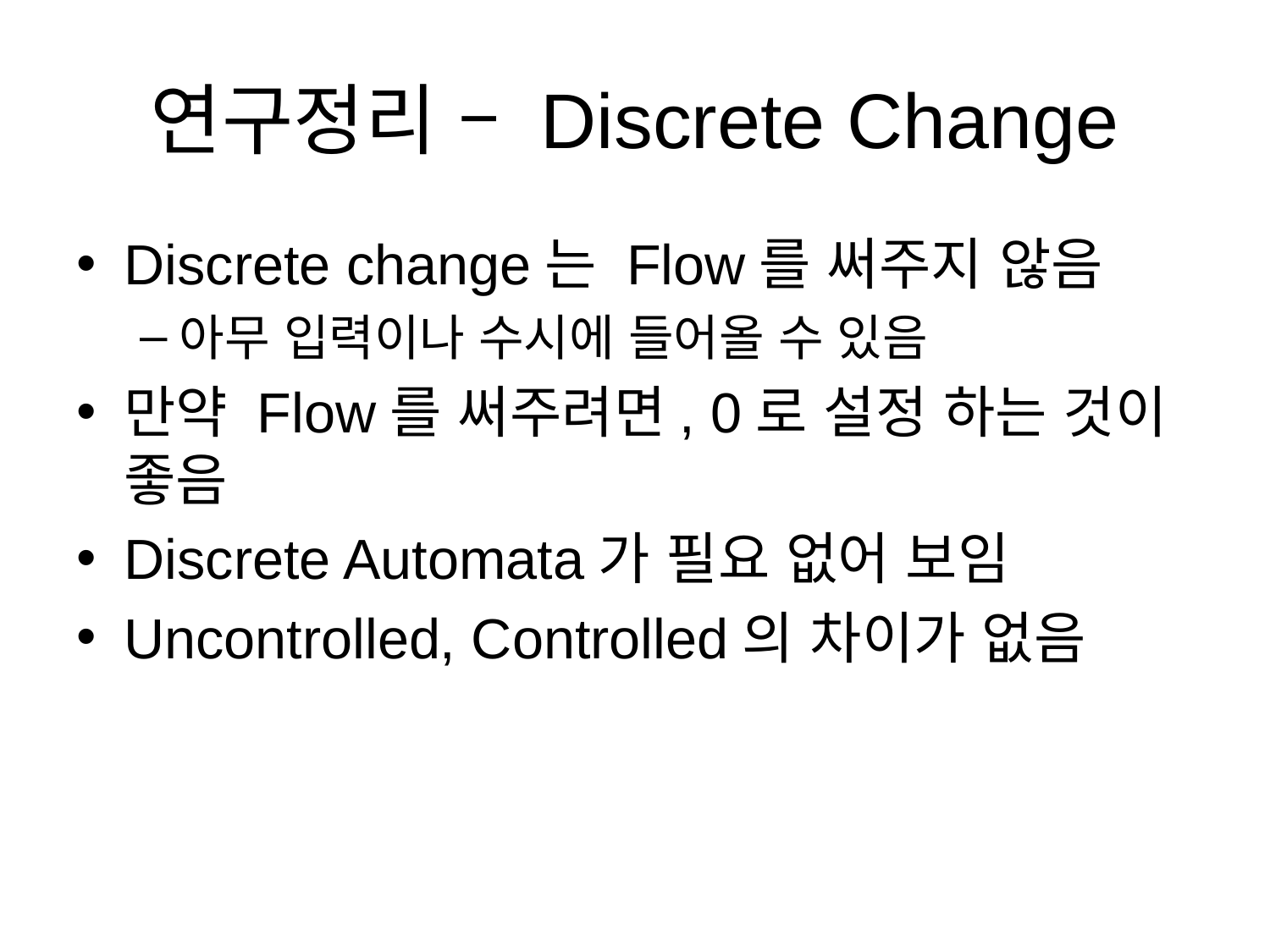

# 연구정리 – Discrete Change
Discrete change는 Flow를 써주지 않음
아무 입력이나 수시에 들어올 수 있음
만약 Flow를 써주려면, 0로 설정 하는 것이 좋음
Discrete Automata가 필요 없어 보임
Uncontrolled, Controlled의 차이가 없음